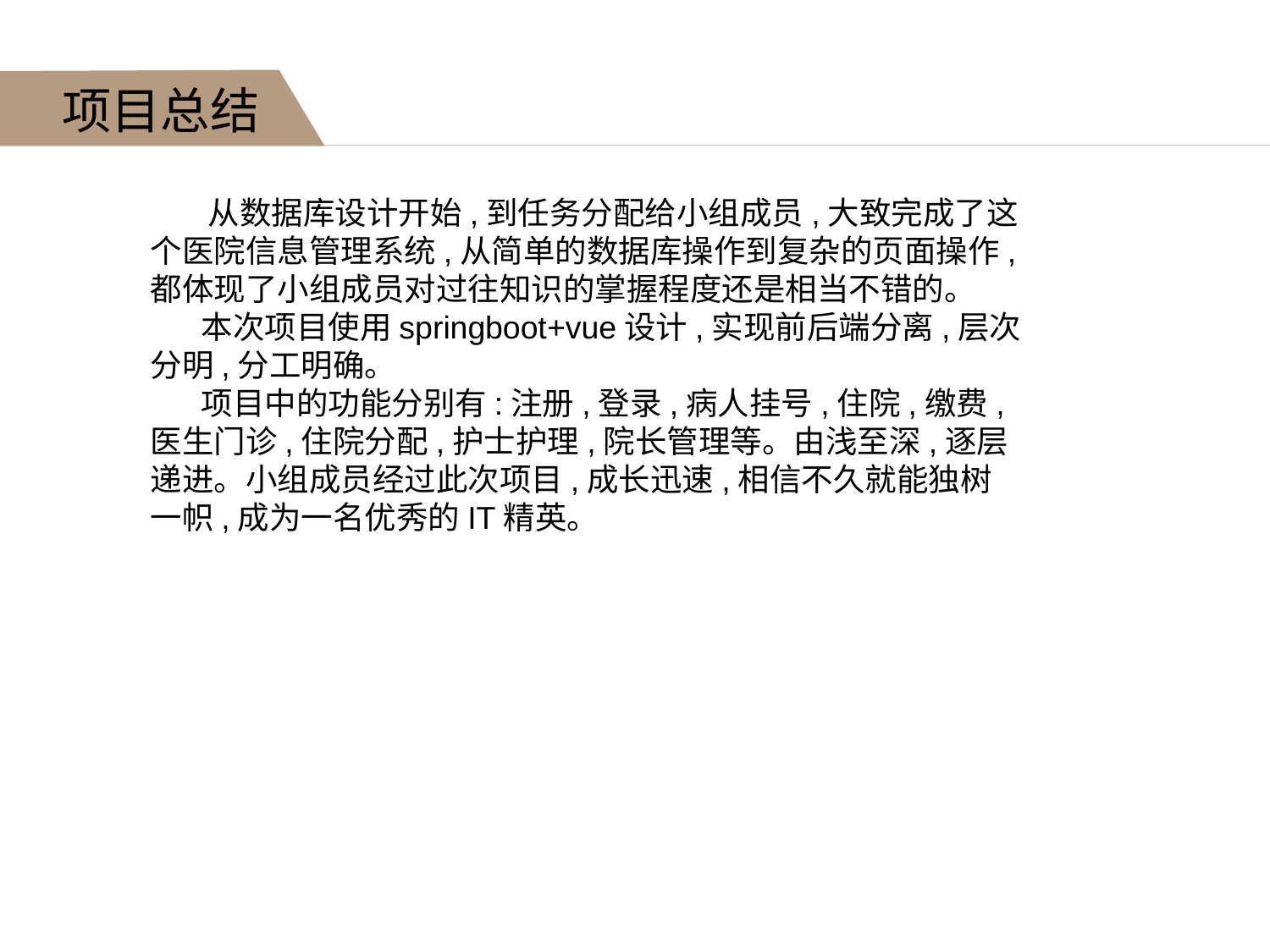

项目总结
       从数据库设计开始,到任务分配给小组成员,大致完成了这个医院信息管理系统,从简单的数据库操作到复杂的页面操作,
都体现了小组成员对过往知识的掌握程度还是相当不错的。
      本次项目使用springboot+vue设计,实现前后端分离,层次分明,分工明确。
      项目中的功能分别有:注册,登录,病人挂号,住院,缴费,医生门诊,住院分配,护士护理,院长管理等。由浅至深,逐层递进。小组成员经过此次项目,成长迅速,相信不久就能独树一帜,成为一名优秀的IT精英。
点击添加文本
点击添加文本
点击添加文本
点击添加文本